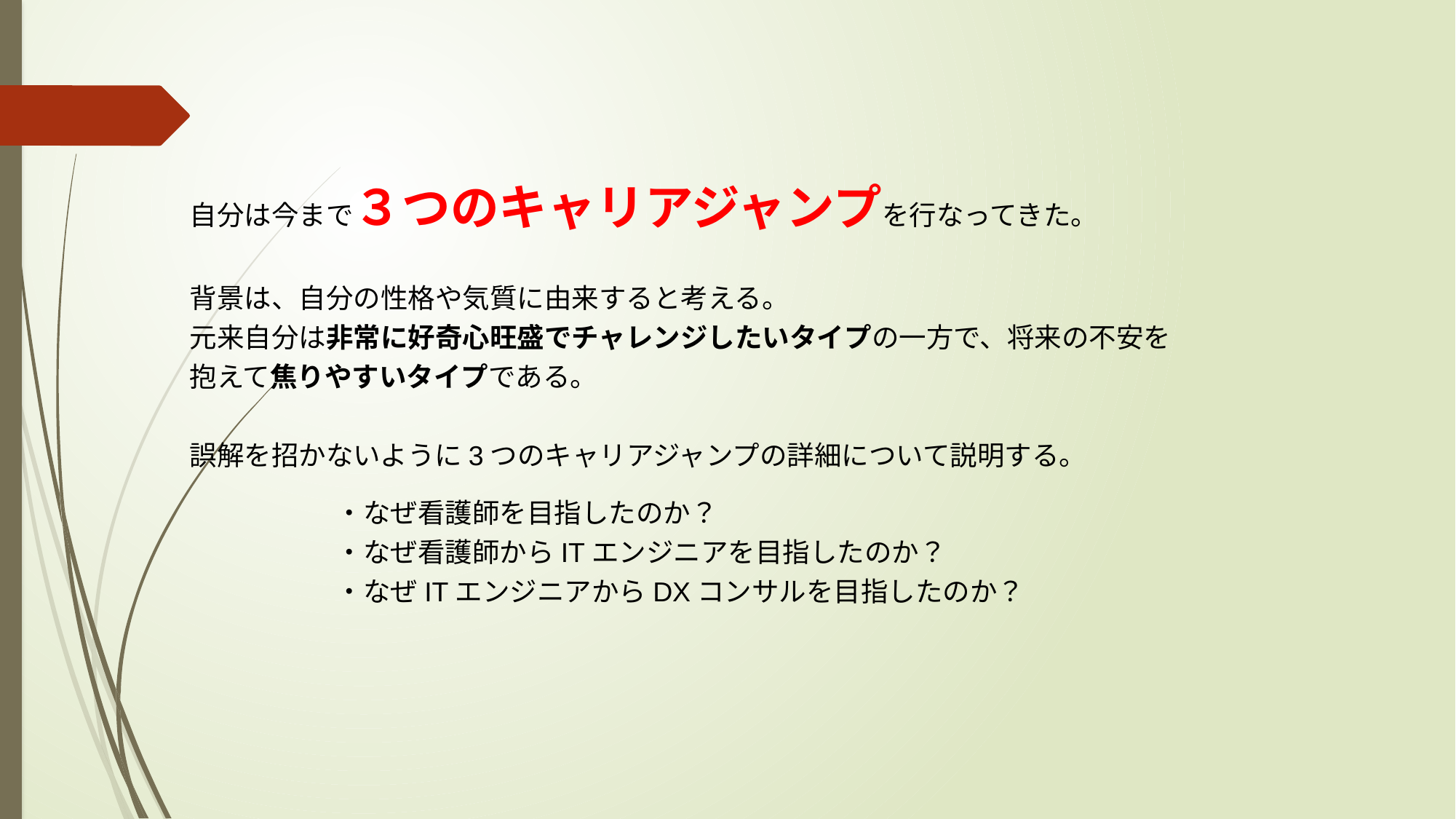

自分は今まで３つのキャリアジャンプを行なってきた。

背景は、自分の性格や気質に由来すると考える。
元来自分は非常に好奇心旺盛でチャレンジしたいタイプの一方で、将来の不安を
抱えて焦りやすいタイプである。

誤解を招かないように3つのキャリアジャンプの詳細について説明する。
・なぜ看護師を目指したのか？
・なぜ看護師からITエンジニアを目指したのか？
・なぜITエンジニアからDXコンサルを目指したのか？